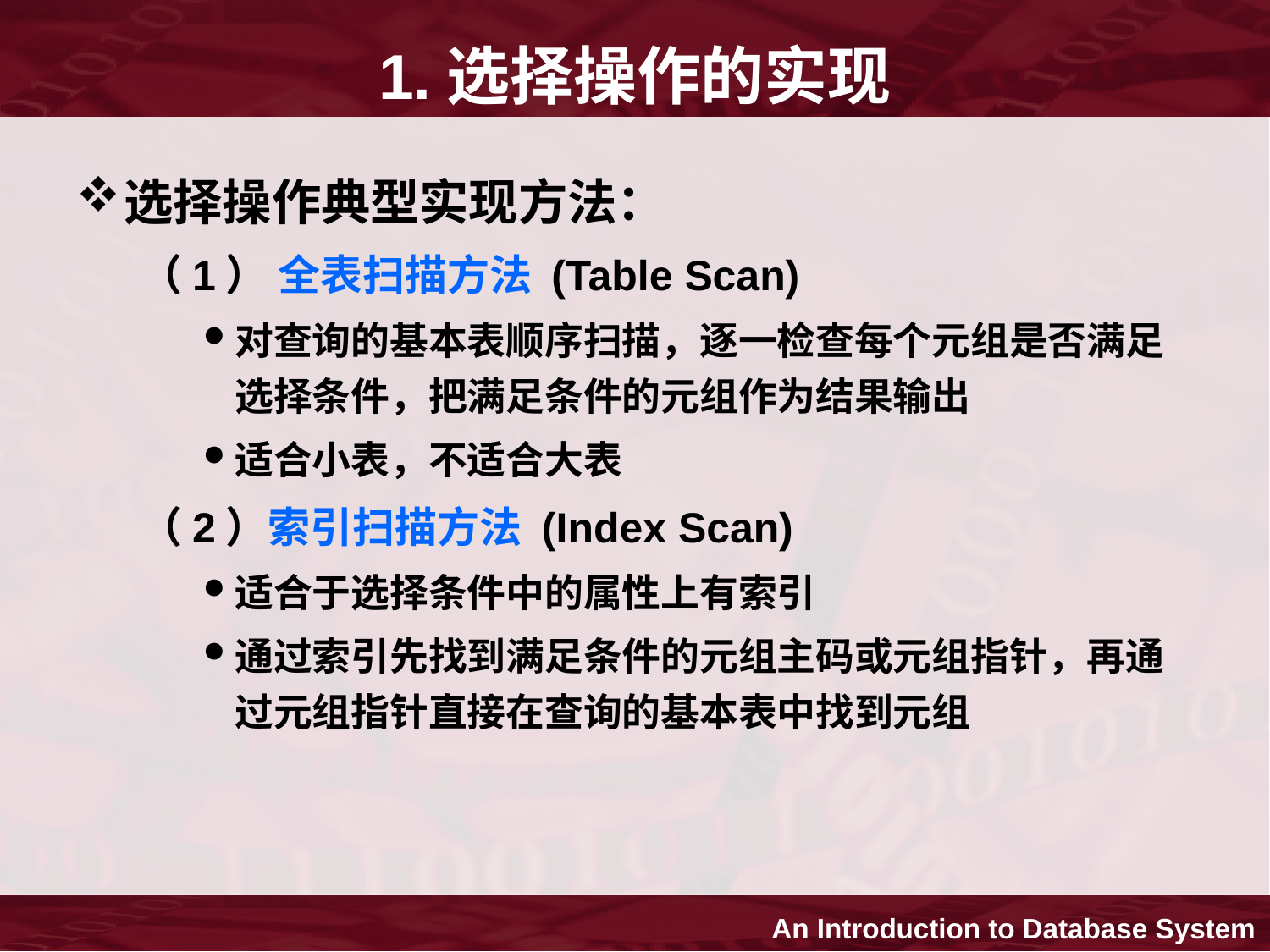

# 1.选择操作的实现
选择操作典型实现方法：
（1） 全表扫描方法 (Table Scan)
对查询的基本表顺序扫描，逐一检查每个元组是否满足选择条件，把满足条件的元组作为结果输出
适合小表，不适合大表
（2）索引扫描方法 (Index Scan)
适合于选择条件中的属性上有索引
通过索引先找到满足条件的元组主码或元组指针，再通过元组指针直接在查询的基本表中找到元组